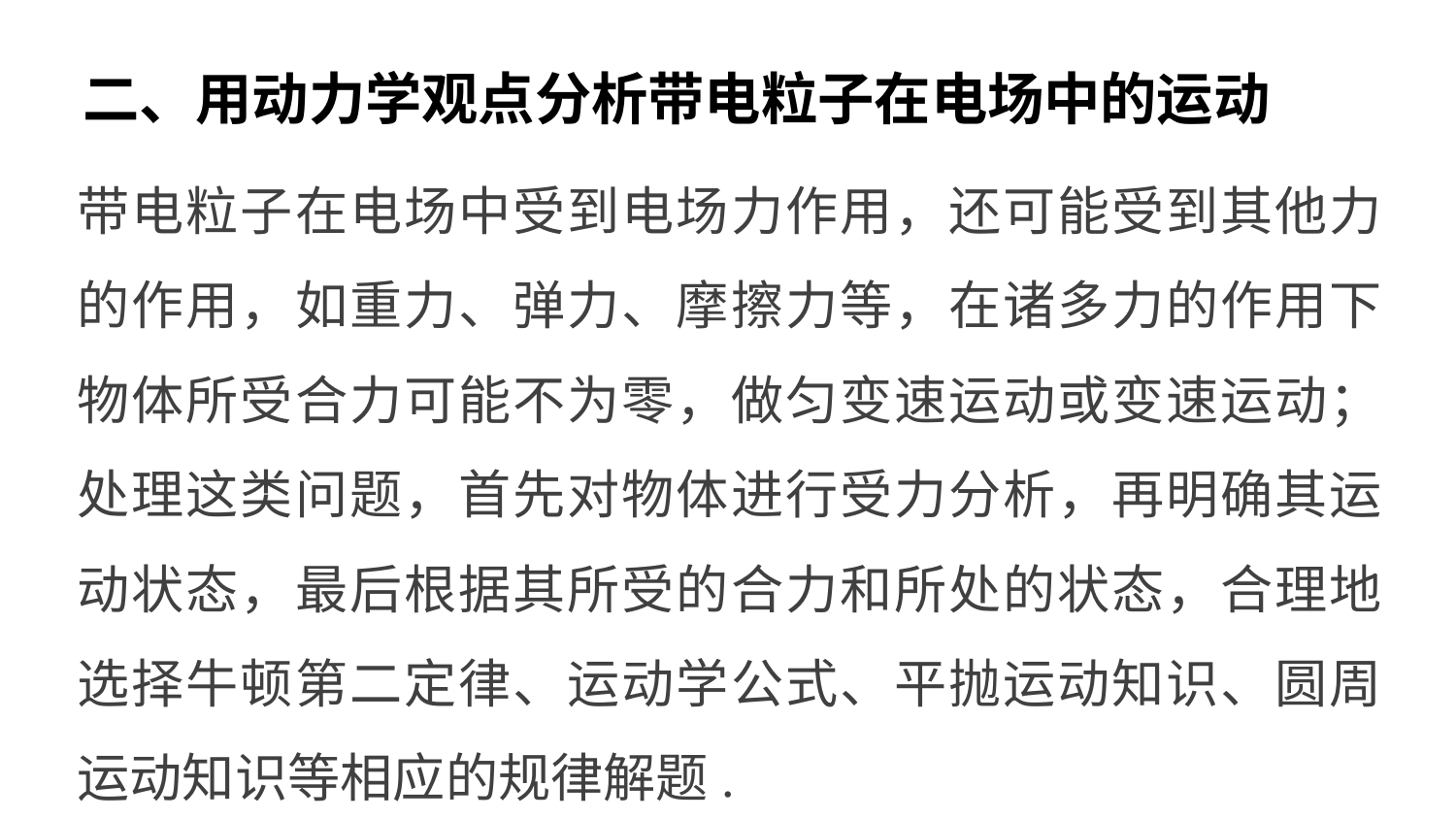

二、用动力学观点分析带电粒子在电场中的运动
带电粒子在电场中受到电场力作用，还可能受到其他力的作用，如重力、弹力、摩擦力等，在诸多力的作用下物体所受合力可能不为零，做匀变速运动或变速运动；处理这类问题，首先对物体进行受力分析，再明确其运动状态，最后根据其所受的合力和所处的状态，合理地选择牛顿第二定律、运动学公式、平抛运动知识、圆周运动知识等相应的规律解题.